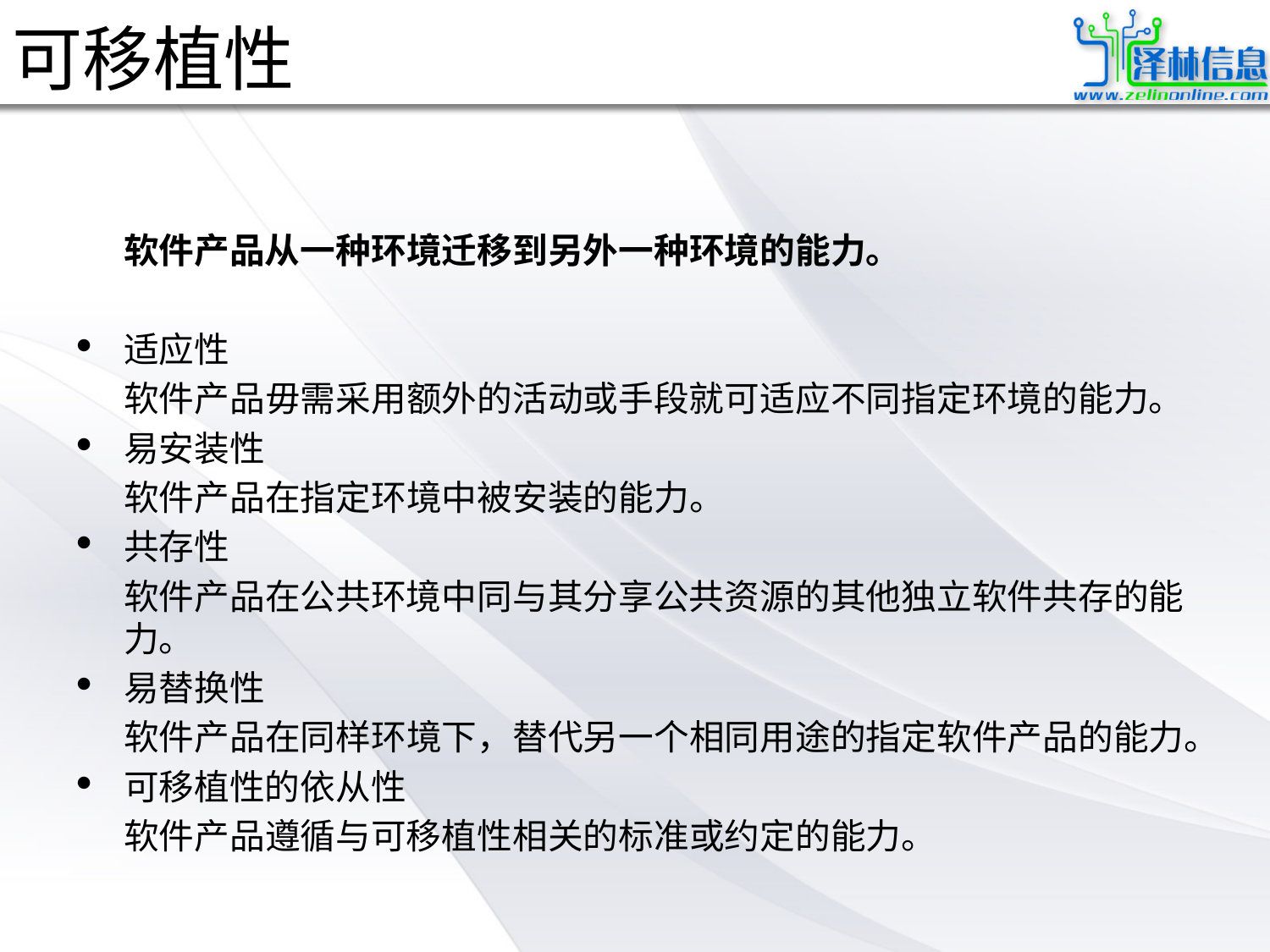

# 可移植性
	软件产品从一种环境迁移到另外一种环境的能力。

适应性
     软件产品毋需采用额外的活动或手段就可适应不同指定环境的能力。
易安装性
     软件产品在指定环境中被安装的能力。
共存性
     软件产品在公共环境中同与其分享公共资源的其他独立软件共存的能力。
易替换性
     软件产品在同样环境下，替代另一个相同用途的指定软件产品的能力。
可移植性的依从性
     软件产品遵循与可移植性相关的标准或约定的能力。